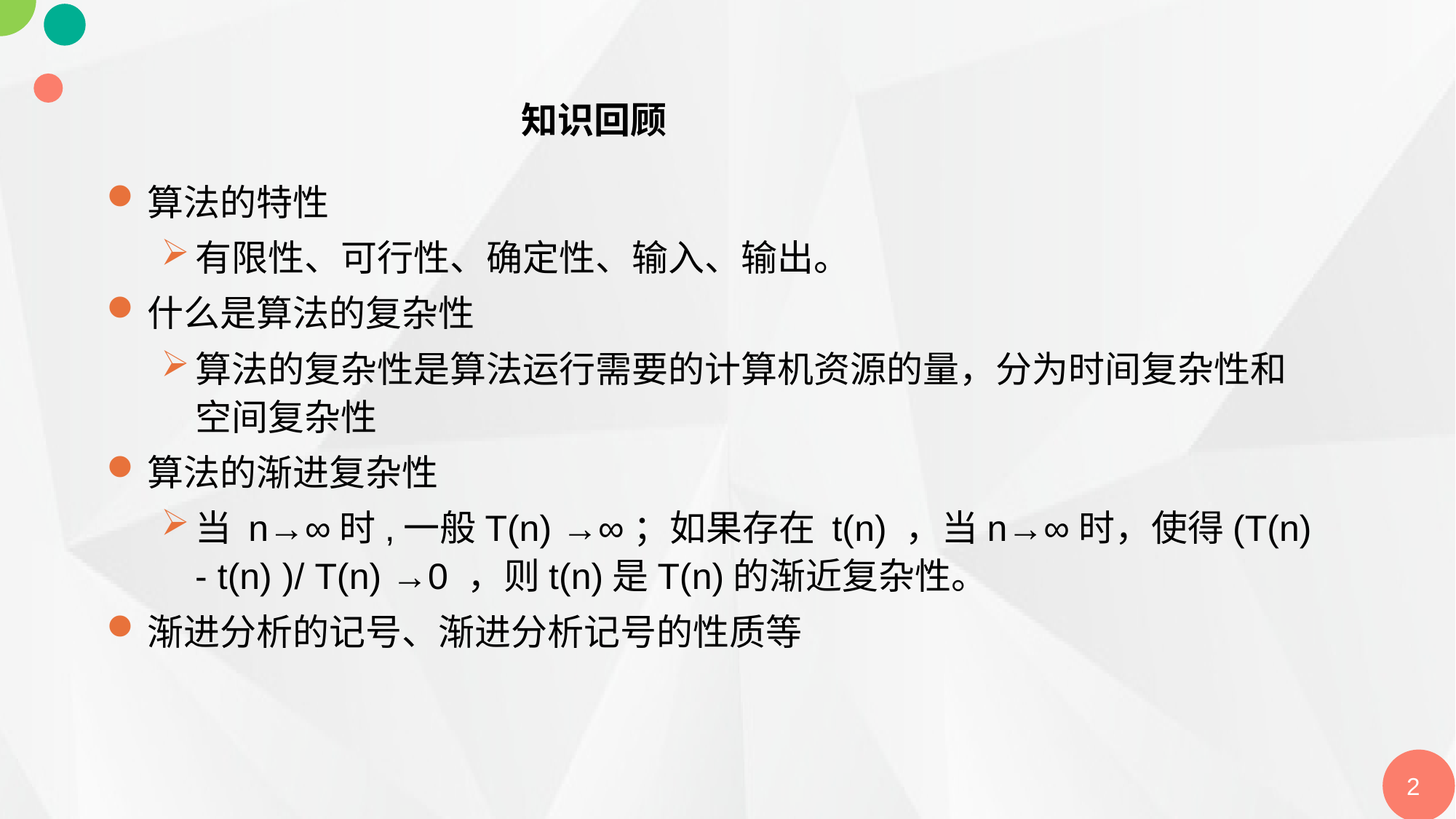

知识回顾
算法的特性
有限性、可行性、确定性、输入、输出。
什么是算法的复杂性
算法的复杂性是算法运行需要的计算机资源的量，分为时间复杂性和空间复杂性
算法的渐进复杂性
当 n→∞时,一般T(n) →∞；如果存在 t(n) ，当n→∞时，使得(T(n) - t(n) )/ T(n) →0 ，则t(n)是T(n)的渐近复杂性。
渐进分析的记号、渐进分析记号的性质等